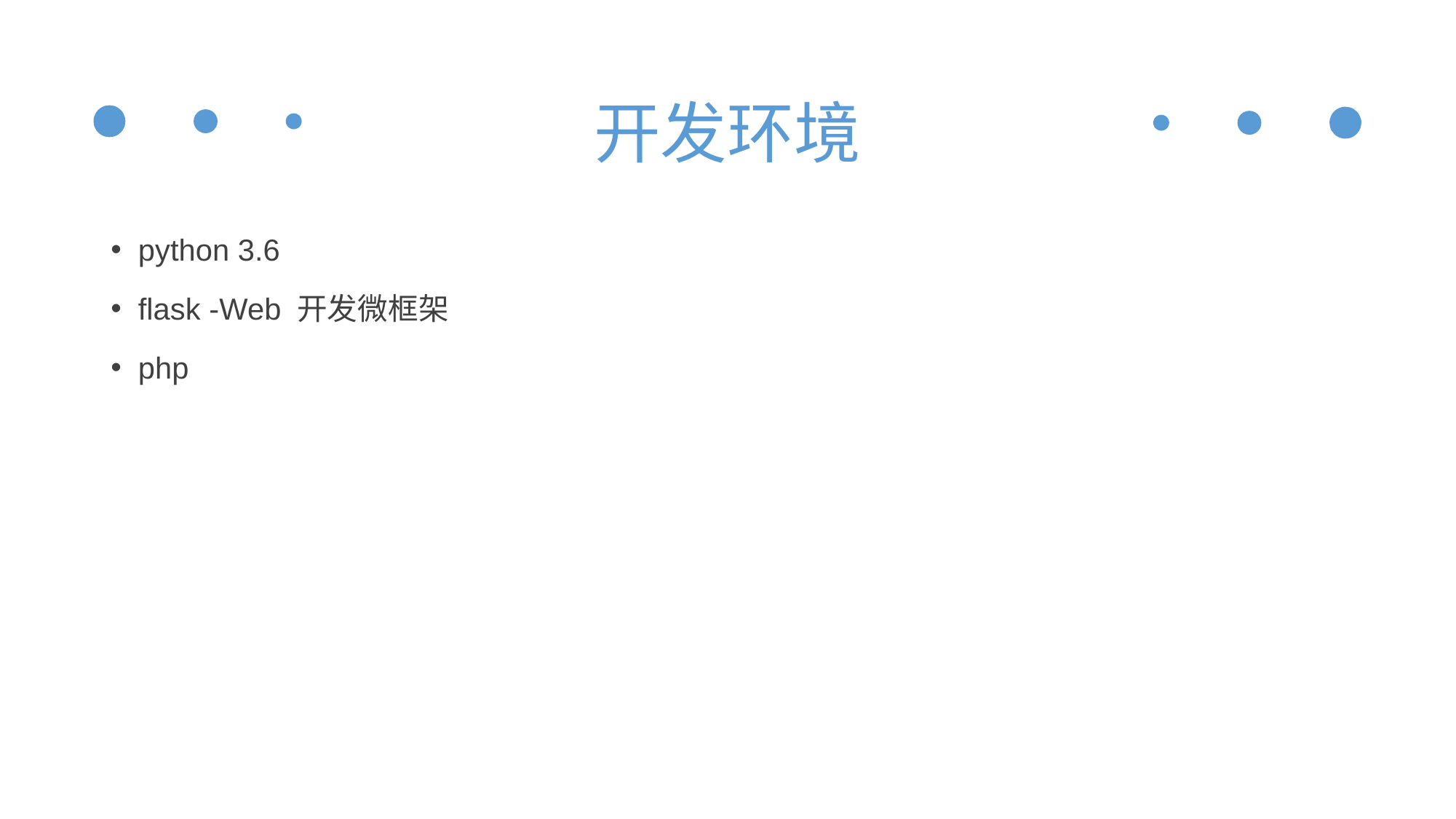

# 开发环境
python 3.6
flask -Web 开发微框架
php